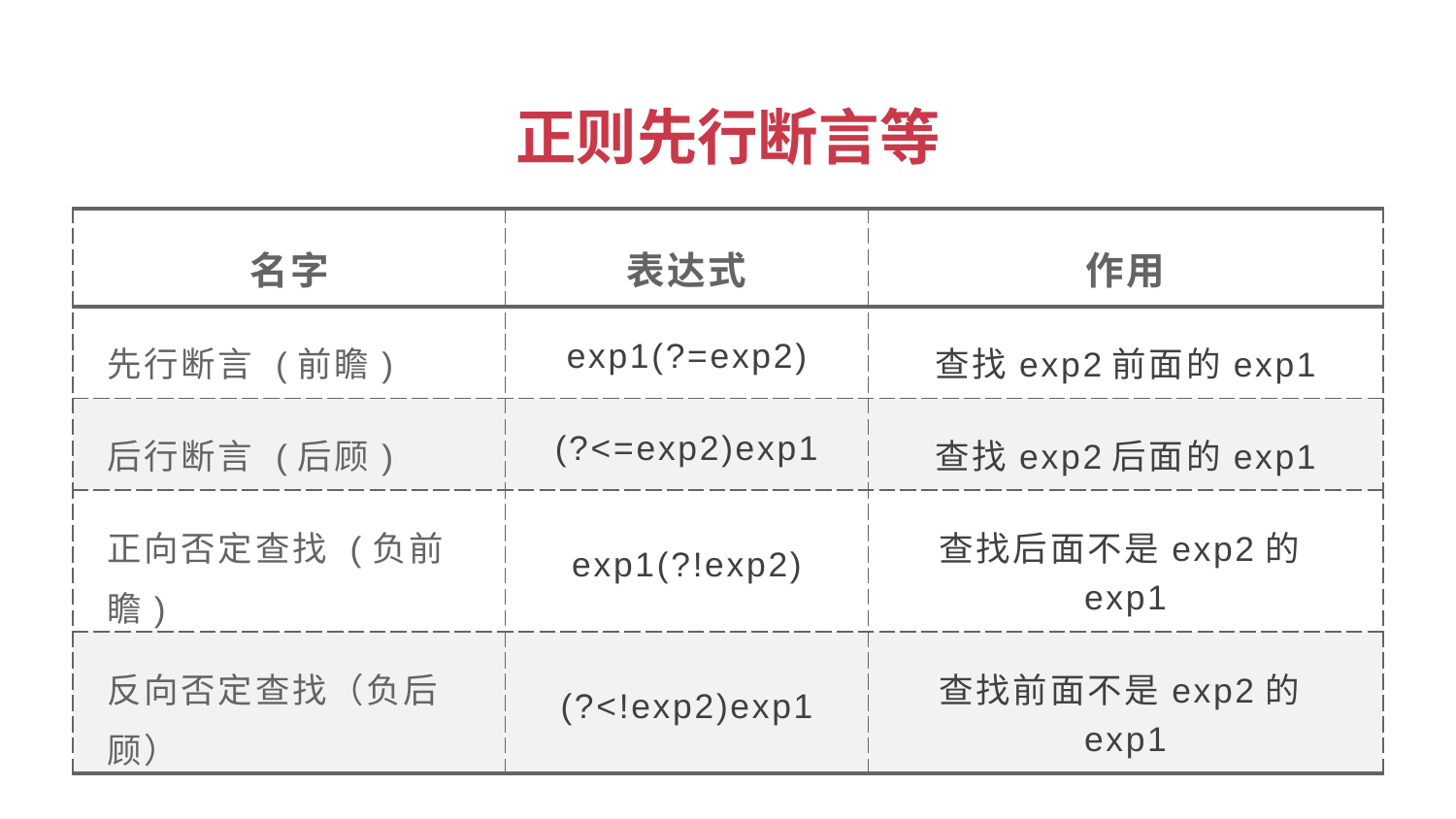

正则先行断言等
| 名字 | 表达式 | 作用 |
| --- | --- | --- |
| 先行断言 (前瞻) | exp1(?=exp2) | 查找exp2前面的exp1 |
| 后行断言 (后顾) | (?<=exp2)exp1 | 查找exp2后面的exp1 |
| 正向否定查找 (负前瞻) | exp1(?!exp2) | 查找后面不是exp2的exp1 |
| 反向否定查找（负后顾） | (?<!exp2)exp1 | 查找前面不是exp2的exp1 |